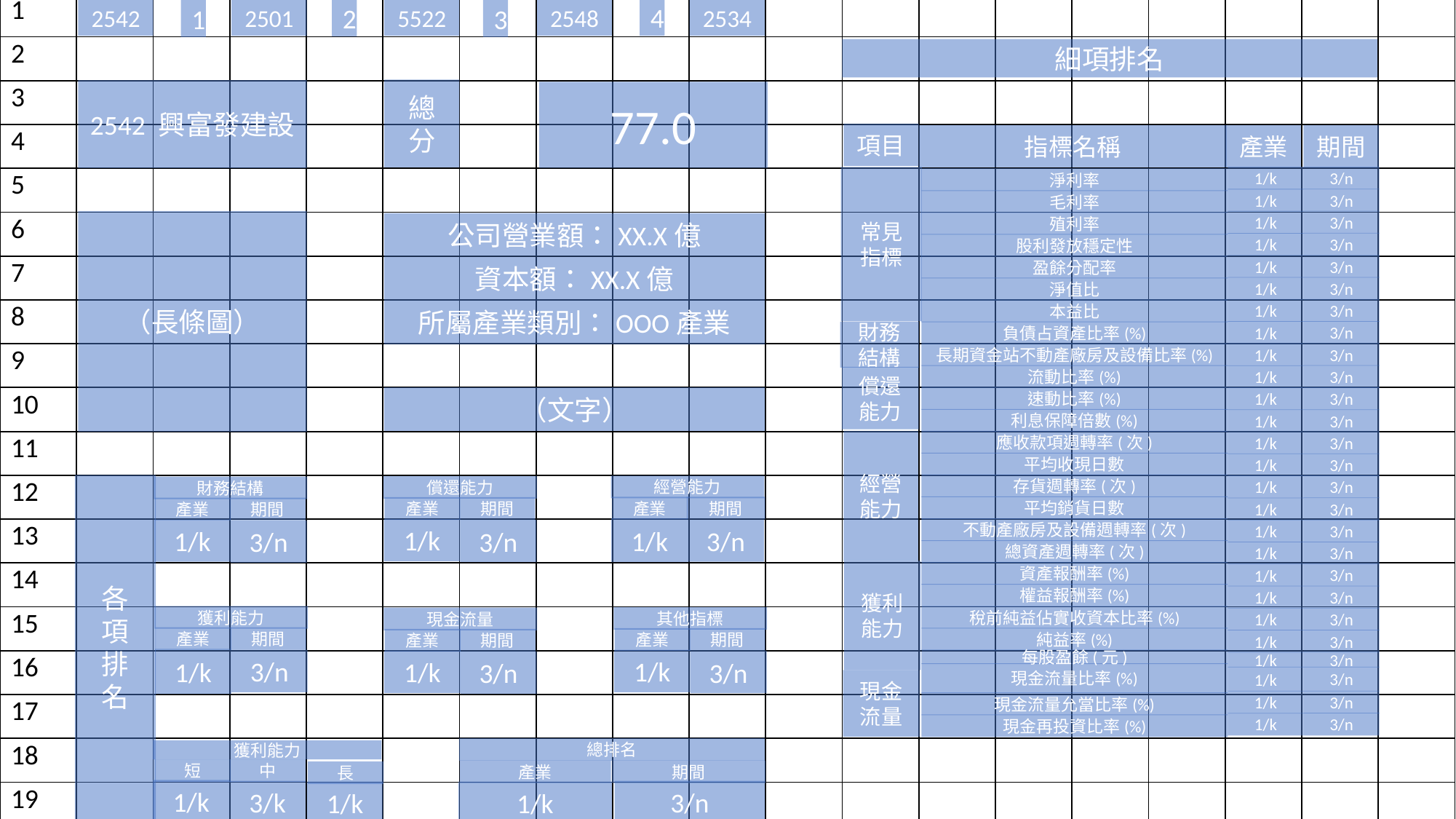

2542
1
2501
5522
3
| 00 | 1 | 2 | 3 | 4 | 5 | 6 | 7 | 8 | 9 | 10 | 11 | 12 | 13 | 14 | 15 | 16 | 17 | 18 |
| --- | --- | --- | --- | --- | --- | --- | --- | --- | --- | --- | --- | --- | --- | --- | --- | --- | --- | --- |
| 1 |  |  |  |  |  |  |  |  |  |  |  |  |  |  |  |  |  |  |
| 2 |  |  |  |  |  |  |  |  |  |  |  |  |  |  |  |  |  |  |
| 3 |  |  |  |  |  |  |  |  |  |  |  |  |  |  |  |  |  |  |
| 4 |  |  |  |  |  |  |  |  |  |  |  |  |  |  |  |  |  |  |
| 5 |  |  |  |  |  |  |  |  |  |  |  |  |  |  |  |  |  |  |
| 6 |  |  |  |  |  |  |  |  |  |  |  |  |  |  |  |  |  |  |
| 7 |  |  |  |  |  |  |  |  |  |  |  |  |  |  |  |  |  |  |
| 8 |  |  |  |  |  |  |  |  |  |  |  |  |  |  |  |  |  |  |
| 9 |  |  |  |  |  |  |  |  |  |  |  |  |  |  |  |  |  |  |
| 10 |  |  |  |  |  |  |  |  |  |  |  |  |  |  |  |  |  |  |
| 11 |  |  |  |  |  |  |  |  |  |  |  |  |  |  |  |  |  |  |
| 12 |  |  |  |  |  |  |  |  |  |  |  |  |  |  |  |  |  |  |
| 13 |  |  |  |  |  |  |  |  |  |  |  |  |  |  |  |  |  |  |
| 14 |  |  |  |  |  |  |  |  |  |  |  |  |  |  |  |  |  |  |
| 15 |  |  |  |  |  |  |  |  |  |  |  |  |  |  |  |  |  |  |
| 16 |  |  |  |  |  |  |  |  |  |  |  |  |  |  |  |  |  |  |
| 17 |  |  |  |  |  |  |  |  |  |  |  |  |  |  |  |  |  |  |
| 18 |  |  |  |  |  |  |  |  |  |  |  |  |  |  |  |  |  |  |
| 19 |  |  |  |  |  |  |  |  |  |  |  |  |  |  |  |  |  |  |
| 20 |  |  |  |  |  |  |  |  |  |  |  |  |  |  |  |  |  |  |
4
2
2534
2548
細項排名
總分
2542 興富發建設
77.0
項目
指標名稱
產業
期間
3/n
1/k
常見指標
淨利率
3/n
1/k
毛利率
3/n
1/k
（長條圖）
殖利率
公司營業額：XX.X億
3/n
1/k
股利發放穩定性
3/n
1/k
盈餘分配率
資本額：XX.X億
3/n
1/k
淨值比
3/n
1/k
本益比
所屬產業類別：OOO產業
3/n
1/k
負債占資產比率(%)
財務結構
3/n
1/k
長期資金站不動產廠房及設備比率(%)
流動比率(%)
3/n
1/k
償還能力
速動比率(%)
3/n
1/k
（文字）
利息保障倍數(%)
3/n
1/k
經營能力
應收款項週轉率(次)
3/n
1/k
平均收現日數
3/n
1/k
存貨週轉率(次)
各
項
排
名
3/n
1/k
經營能力
償還能力
財務結構
平均銷貨日數
期間
產業
期間
產業
3/n
1/k
期間
產業
不動產廠房及設備週轉率(次)
1/k
1/k
3/n
1/k
3/n
1/k
3/n
3/n
總資產週轉率(次)
3/n
1/k
獲利能力
資產報酬率(%)
3/n
1/k
權益報酬率(%)
3/n
1/k
稅前純益佔實收資本比率(%)
獲利能力
其他指標
現金流量
3/n
1/k
期間
產業
純益率(%)
期間
產業
期間
產業
3/n
1/k
1/k
每股盈餘(元)
3/n
1/k
1/k
3/n
3/n
3/n
1/k
現金流量比率(%)
3/n
1/k
現金流量
3/n
1/k
現金流量允當比率(%)
3/n
1/k
現金再投資比率(%)
總排名
獲利能力
中
短
期間
產業
長
1/k
3/k
3/n
1/k
1/k